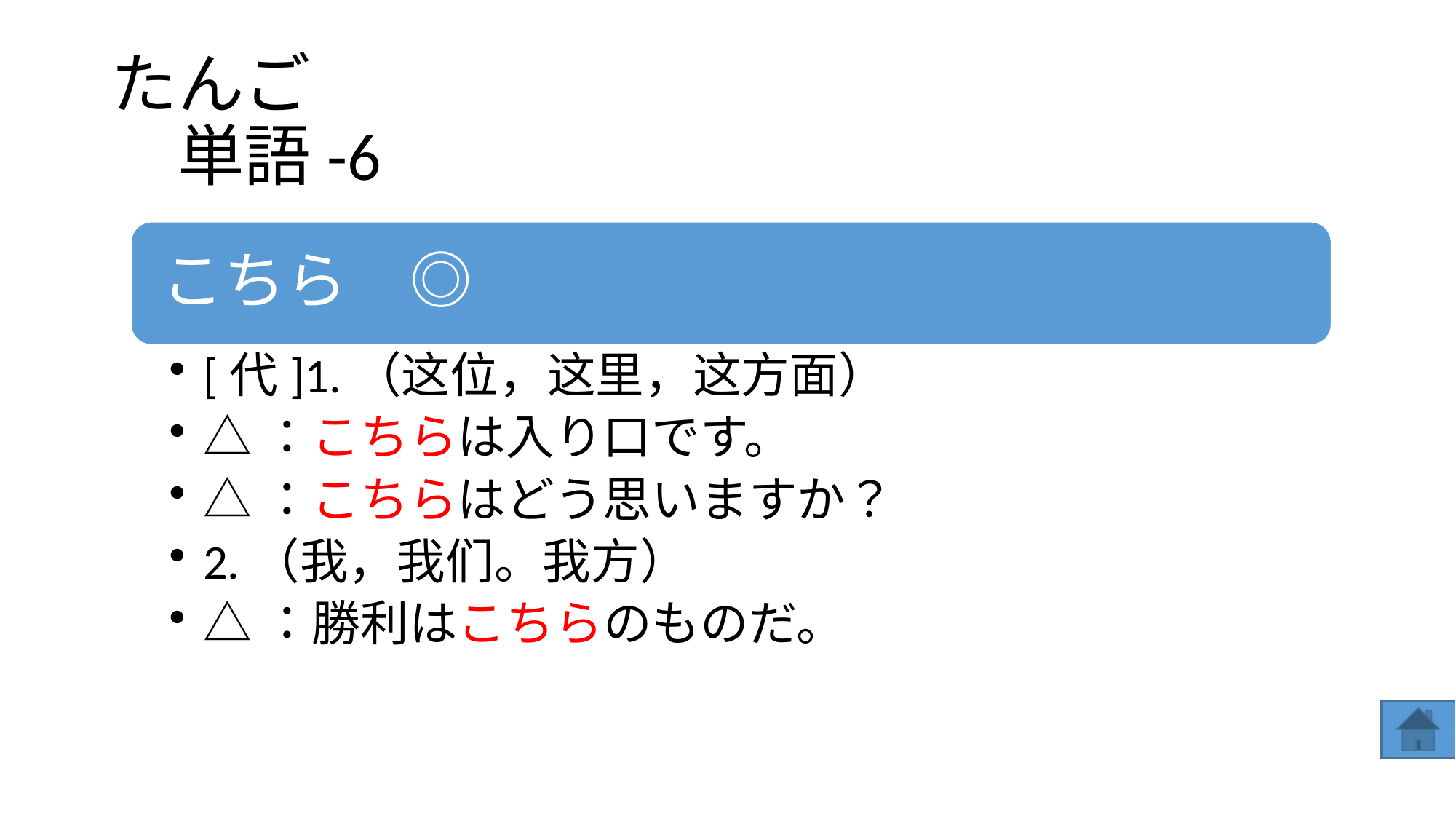

# たんご 　単語-6
こちら　◎
[代]1.（这位，这里，这方面）
△：こちらは入り口です。
△：こちらはどう思いますか？
2.（我，我们。我方）
△：勝利はこちらのものだ。